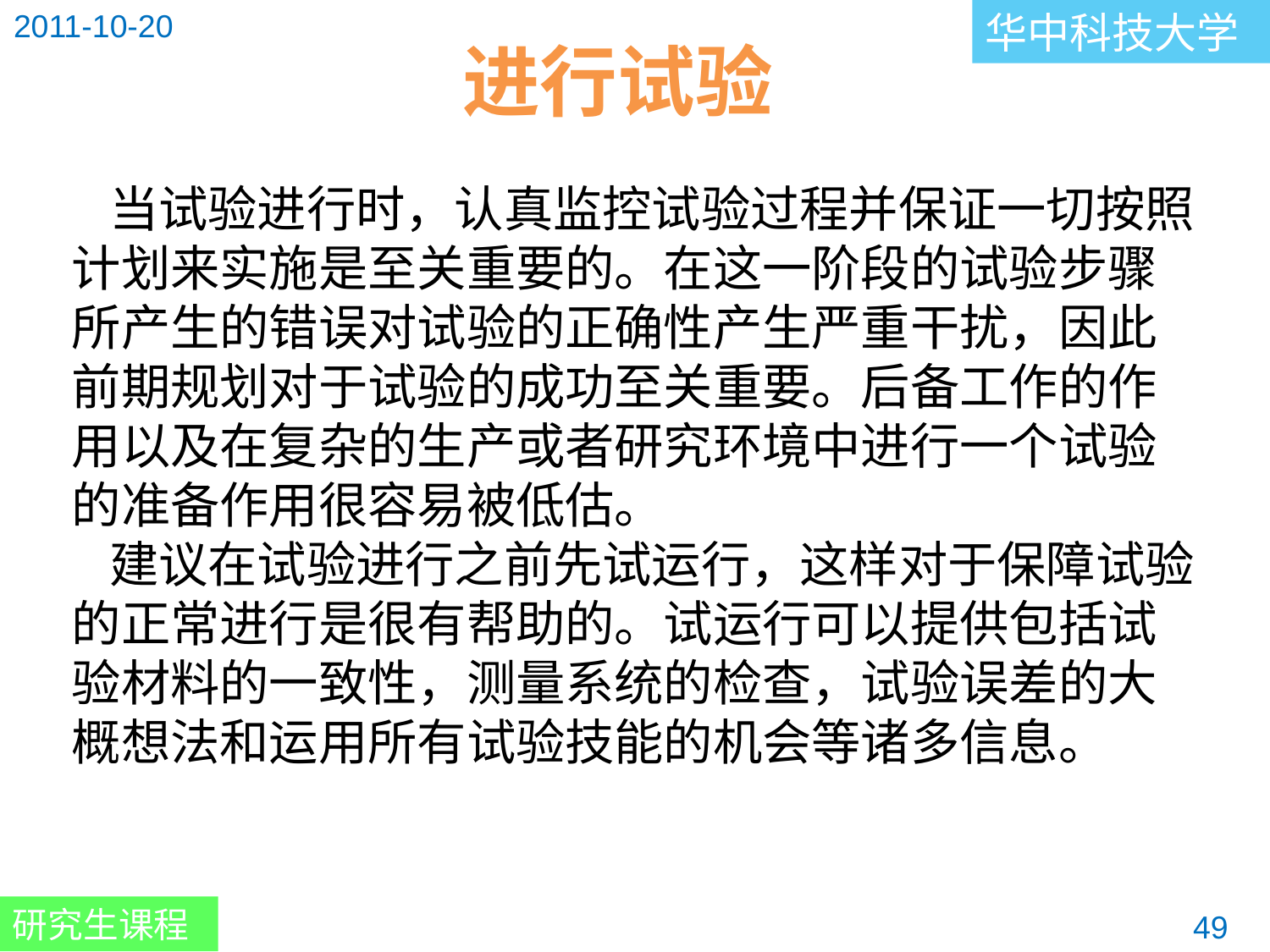

进行试验
当试验进行时，认真监控试验过程并保证一切按照计划来实施是至关重要的。在这一阶段的试验步骤所产生的错误对试验的正确性产生严重干扰，因此前期规划对于试验的成功至关重要。后备工作的作用以及在复杂的生产或者研究环境中进行一个试验的准备作用很容易被低估。
建议在试验进行之前先试运行，这样对于保障试验的正常进行是很有帮助的。试运行可以提供包括试验材料的一致性，测量系统的检查，试验误差的大概想法和运用所有试验技能的机会等诸多信息。